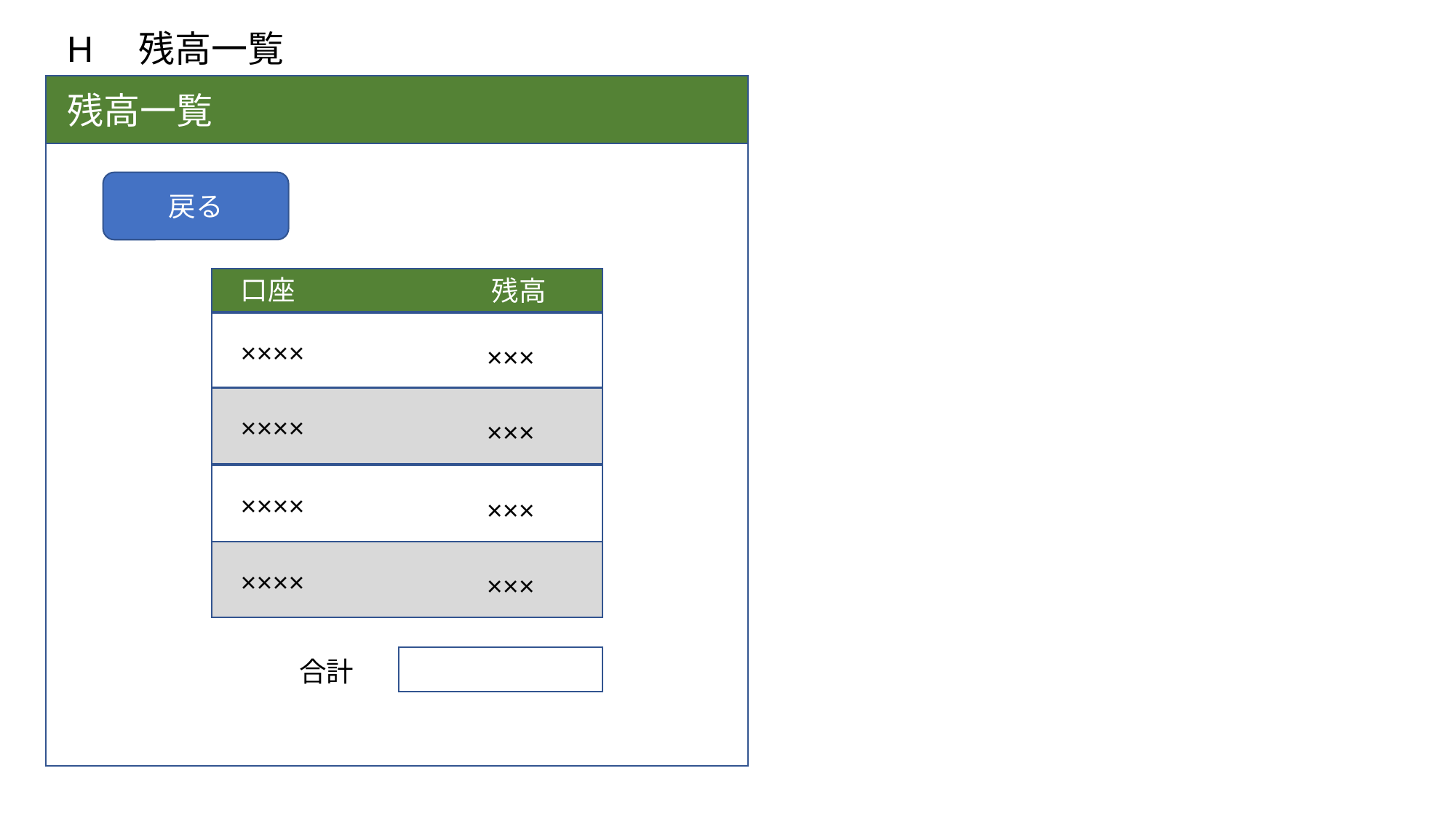

H　残高一覧

残高一覧
戻る
口座

残高

××××
×××

××××
×××

××××
×××

××××
×××

合計